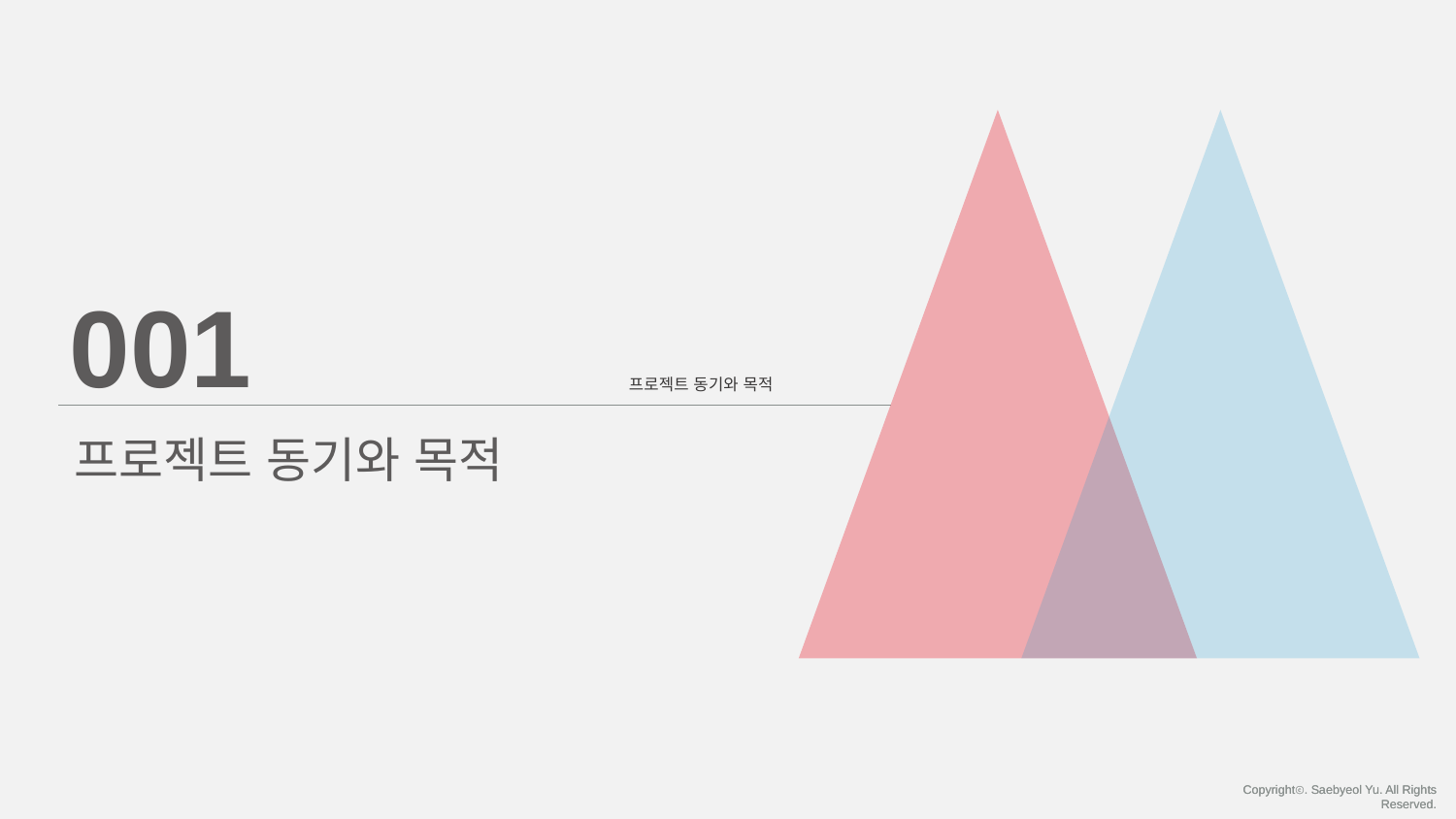

001
프로젝트 동기와 목적
프로젝트 동기와 목적
Copyrightⓒ. Saebyeol Yu. All Rights Reserved.